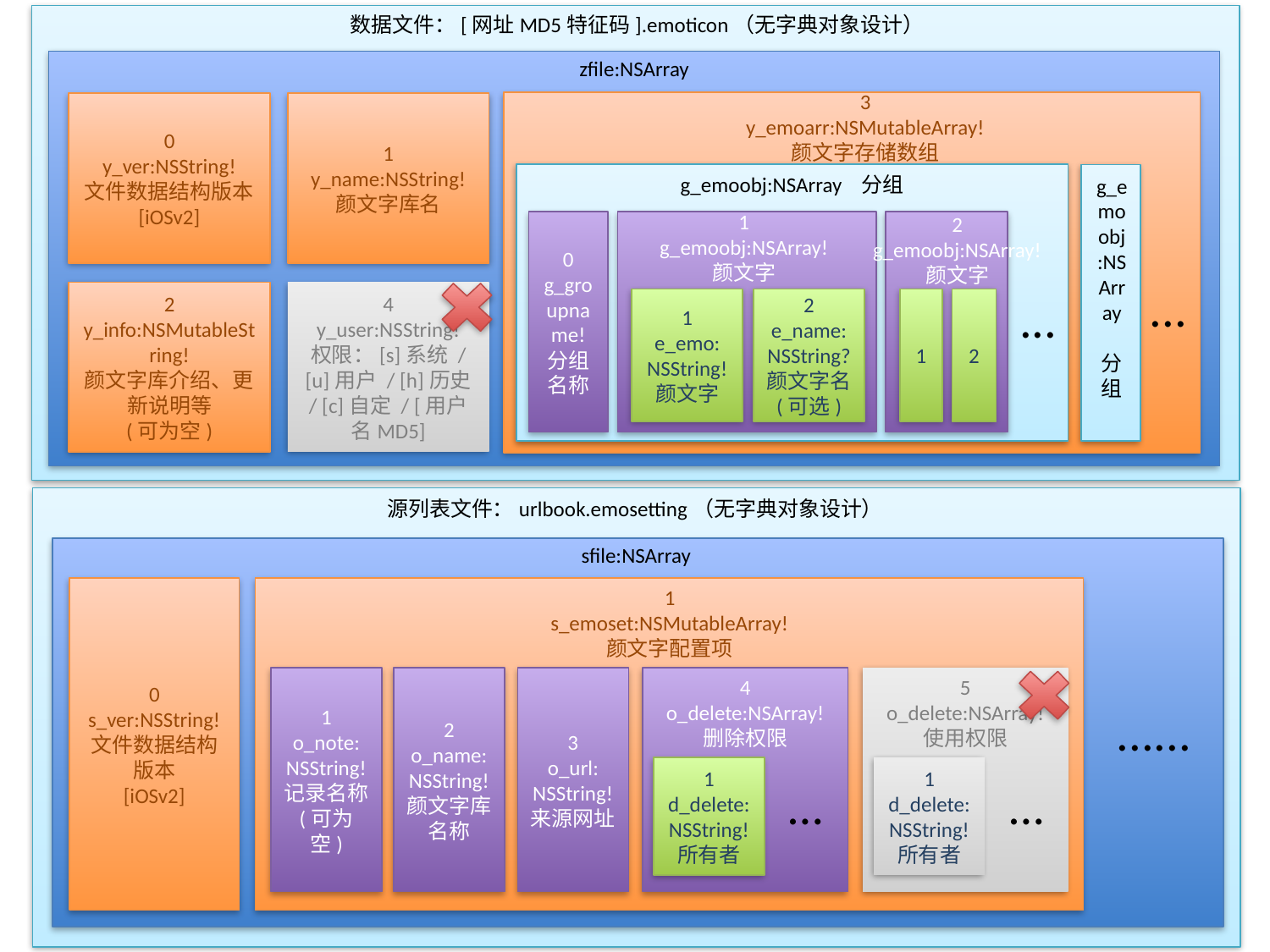

数据文件：[网址MD5特征码].emoticon（无字典对象设计）
zfile:NSArray

3
y_emoarr:NSMutableArray!
颜文字存储数组

0
y_ver:NSString!
文件数据结构版本
[iOSv2]
1
y_name:NSString!
颜文字库名

g_emoobj:NSArray   分组

g_emoobj:NSArray

分组
1
g_emoobj:NSArray!
颜文字
2
g_emoobj:NSArray!
颜文字

1
e_emo:
NSString!
颜文字
2
e_name:
NSString?
颜文字名
(可选)
1
2
0
g_groupname!
分组名称
...

2
y_info:NSMutableString!
颜文字库介绍、更新说明等
(可为空)
4
y_user:NSString!
权限：[s]系统 / [u]用户 / [h]历史 / [c]自定 / [用户名MD5]
...

源列表文件：urlbook.emosetting（无字典对象设计）
sfile:NSArray

0
s_ver:NSString!
文件数据结构版本
[iOSv2]

1
s_emoset:NSMutableArray!
颜文字配置项

1
o_note:
NSString!
记录名称
(可为空)
2
o_name:
NSString!
颜文字库名称
3
o_url:
NSString!
来源网址
4
o_delete:NSArray!
删除权限

5
o_delete:NSArray!
使用权限

......
1
d_delete:
NSString!
所有者
1
d_delete:
NSString!
所有者
…
…